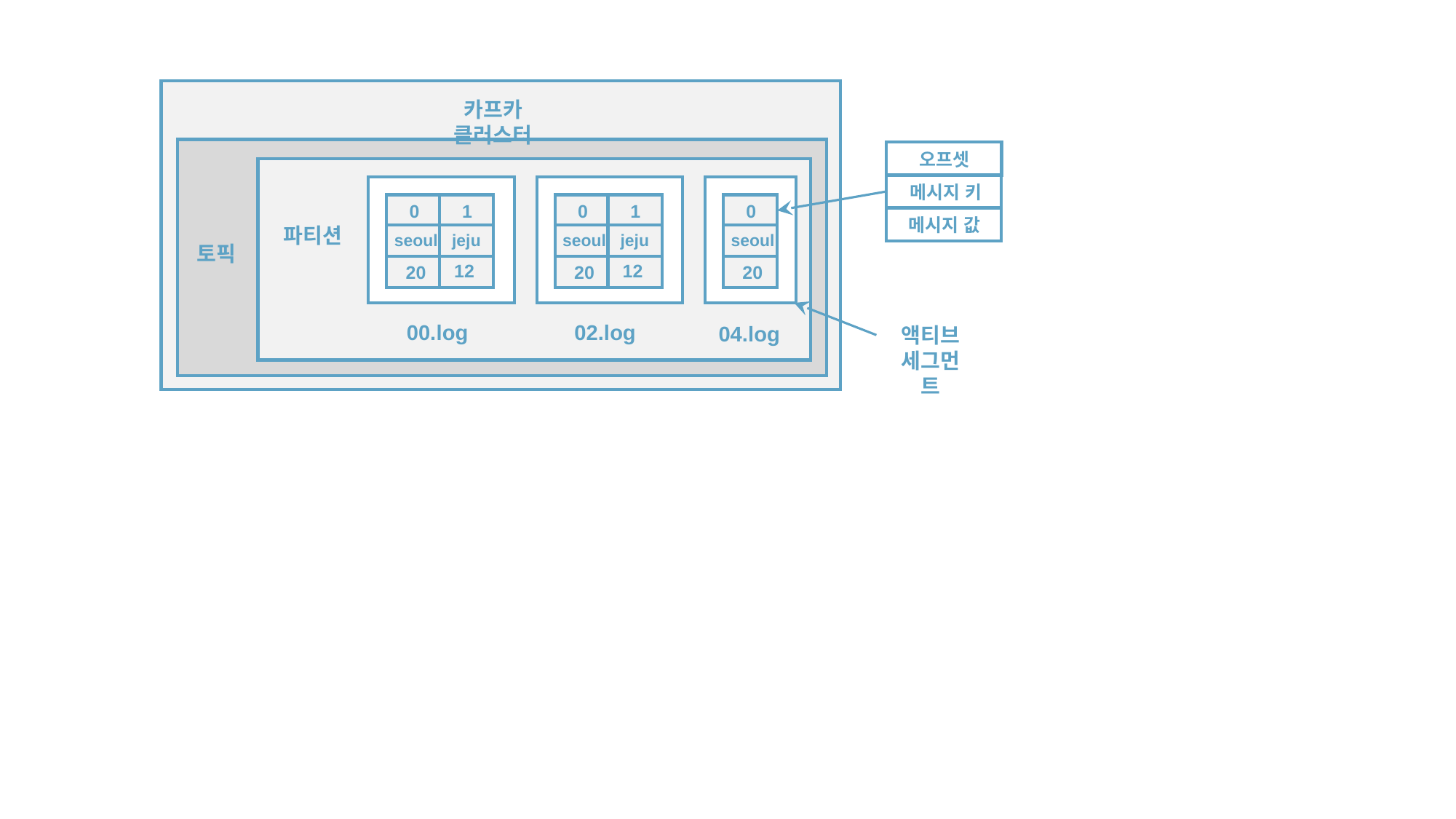

카프카 클러스터

오프셋

메시지 키

0
1
0
1
0

메시지 값
파티션
jeju
jeju
seoul
seoul
seoul

토픽
12
12
20
20
20

00.log
02.log
04.log
액티브
세그먼트